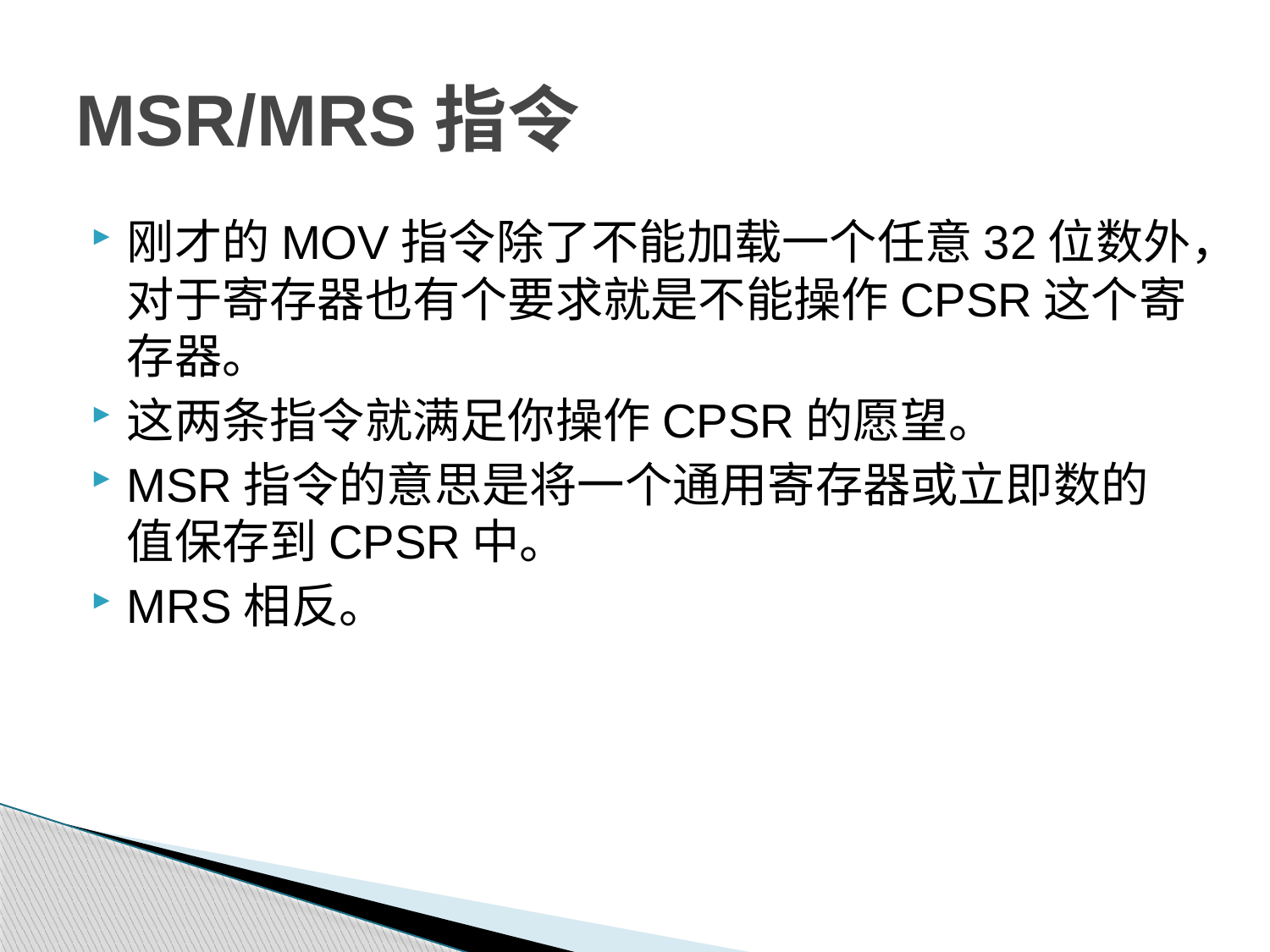

# MSR/MRS指令
刚才的MOV指令除了不能加载一个任意32位数外，对于寄存器也有个要求就是不能操作CPSR这个寄存器。
这两条指令就满足你操作CPSR的愿望。
MSR指令的意思是将一个通用寄存器或立即数的值保存到CPSR中。
MRS相反。